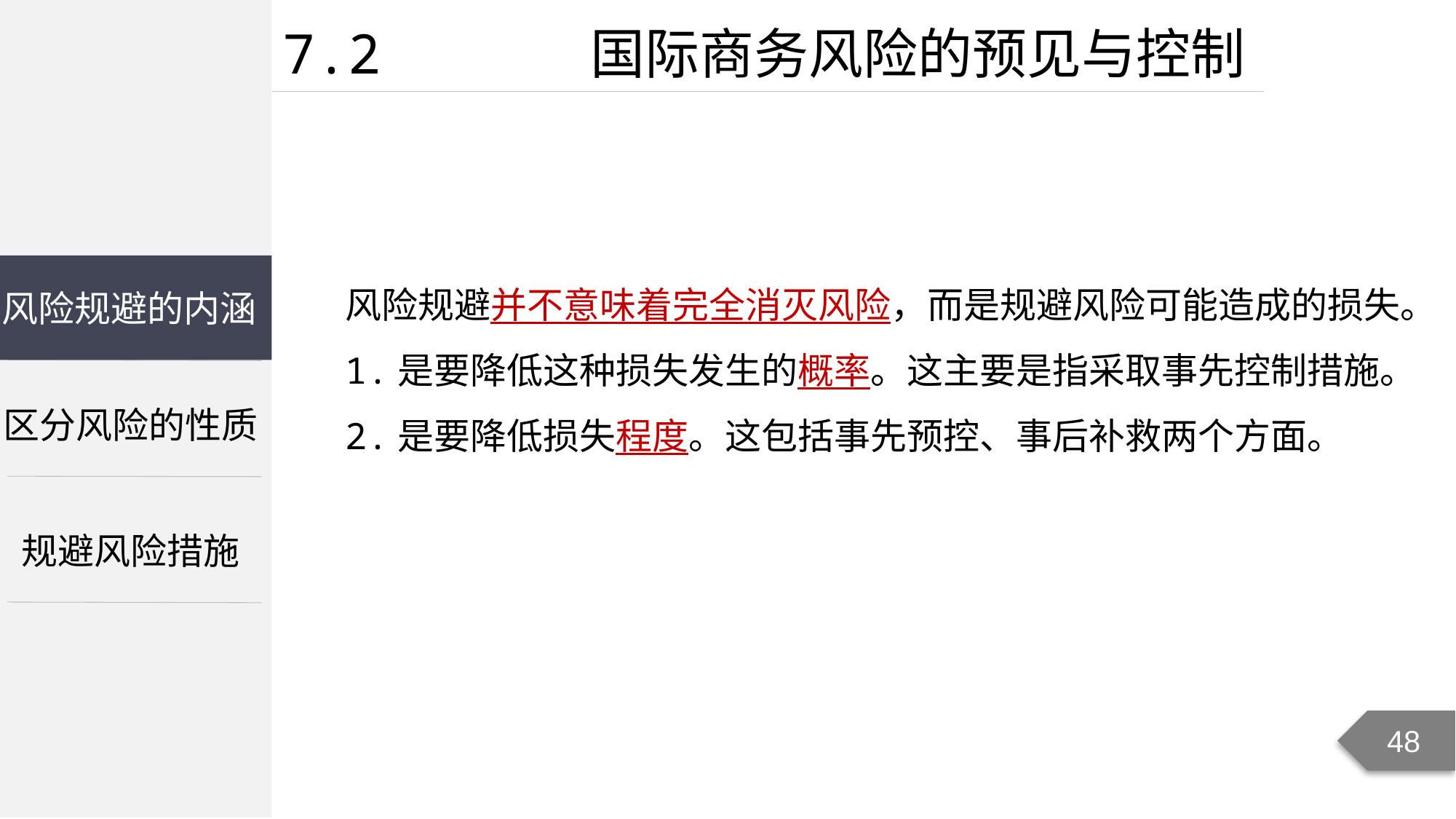

7.2      国际商务风险的预见与控制
风险规避并不意味着完全消灭风险，而是规避风险可能造成的损失。
1.是要降低这种损失发生的概率。这主要是指采取事先控制措施。
2.是要降低损失程度。这包括事先预控、事后补救两个方面。
风险规避的内涵
区分风险的性质
规避风险措施
48